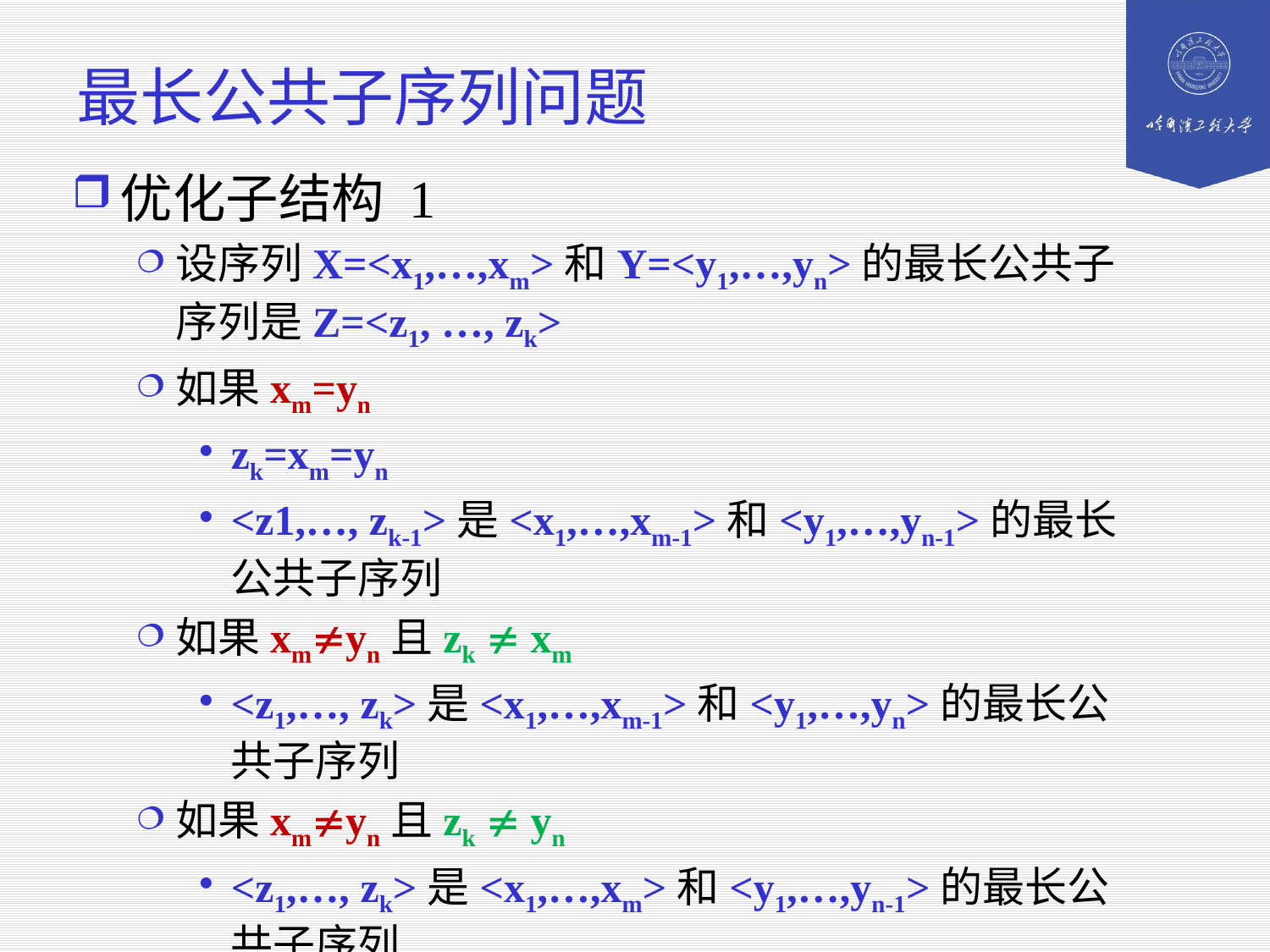

# 最长公共子序列问题
优化子结构 1
设序列X=<x1,…,xm>和Y=<y1,…,yn>的最长公共子序列是Z=<z1, …, zk>
如果xm=yn
zk=xm=yn
<z1,…, zk-1>是<x1,…,xm-1>和<y1,…,yn-1>的最长公共子序列
如果xm≠yn且zk ≠ xm
<z1,…, zk>是<x1,…,xm-1>和<y1,…,yn>的最长公共子序列
如果xm≠yn且zk ≠ yn
<z1,…, zk>是<x1,…,xm>和<y1,…,yn-1>的最长公共子序列